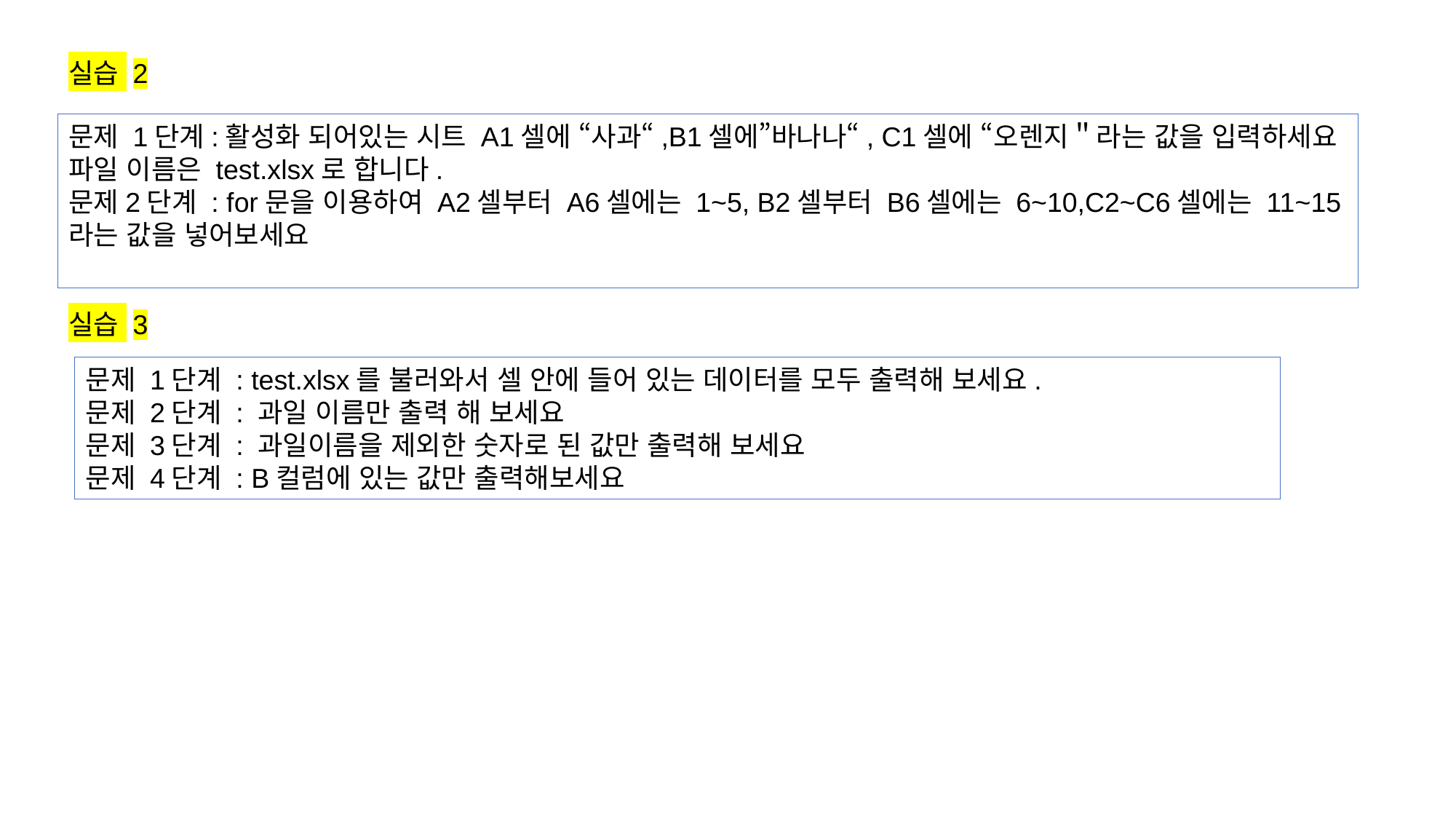

실습 2
문제 1단계:활성화 되어있는 시트 A1셀에 “사과“,B1셀에”바나나“, C1셀에 “오렌지＂라는 값을 입력하세요
파일 이름은 test.xlsx로 합니다.
문제2단계 : for문을 이용하여 A2셀부터 A6셀에는 1~5, B2셀부터 B6셀에는 6~10,C2~C6셀에는 11~15라는 값을 넣어보세요

실습 3
문제 1단계 : test.xlsx를 불러와서 셀 안에 들어 있는 데이터를 모두 출력해 보세요.
문제 2단계 : 과일 이름만 출력 해 보세요
문제 3단계 : 과일이름을 제외한 숫자로 된 값만 출력해 보세요
문제 4단계 : B컬럼에 있는 값만 출력해보세요